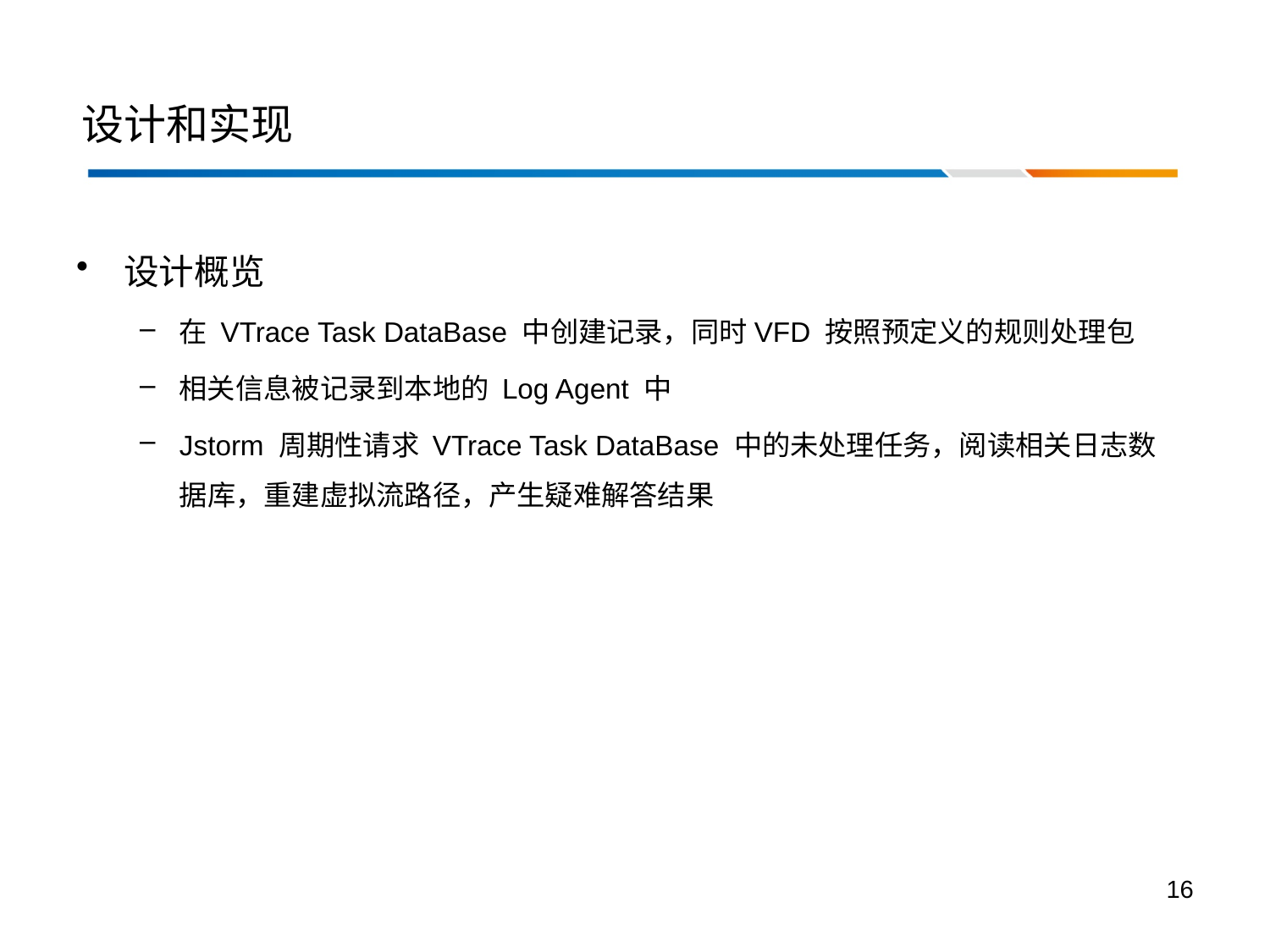

# 设计和实现
设计概览
在 VTrace Task DataBase 中创建记录，同时VFD 按照预定义的规则处理包
相关信息被记录到本地的 Log Agent 中
Jstorm 周期性请求 VTrace Task DataBase 中的未处理任务，阅读相关日志数据库，重建虚拟流路径，产生疑难解答结果

16